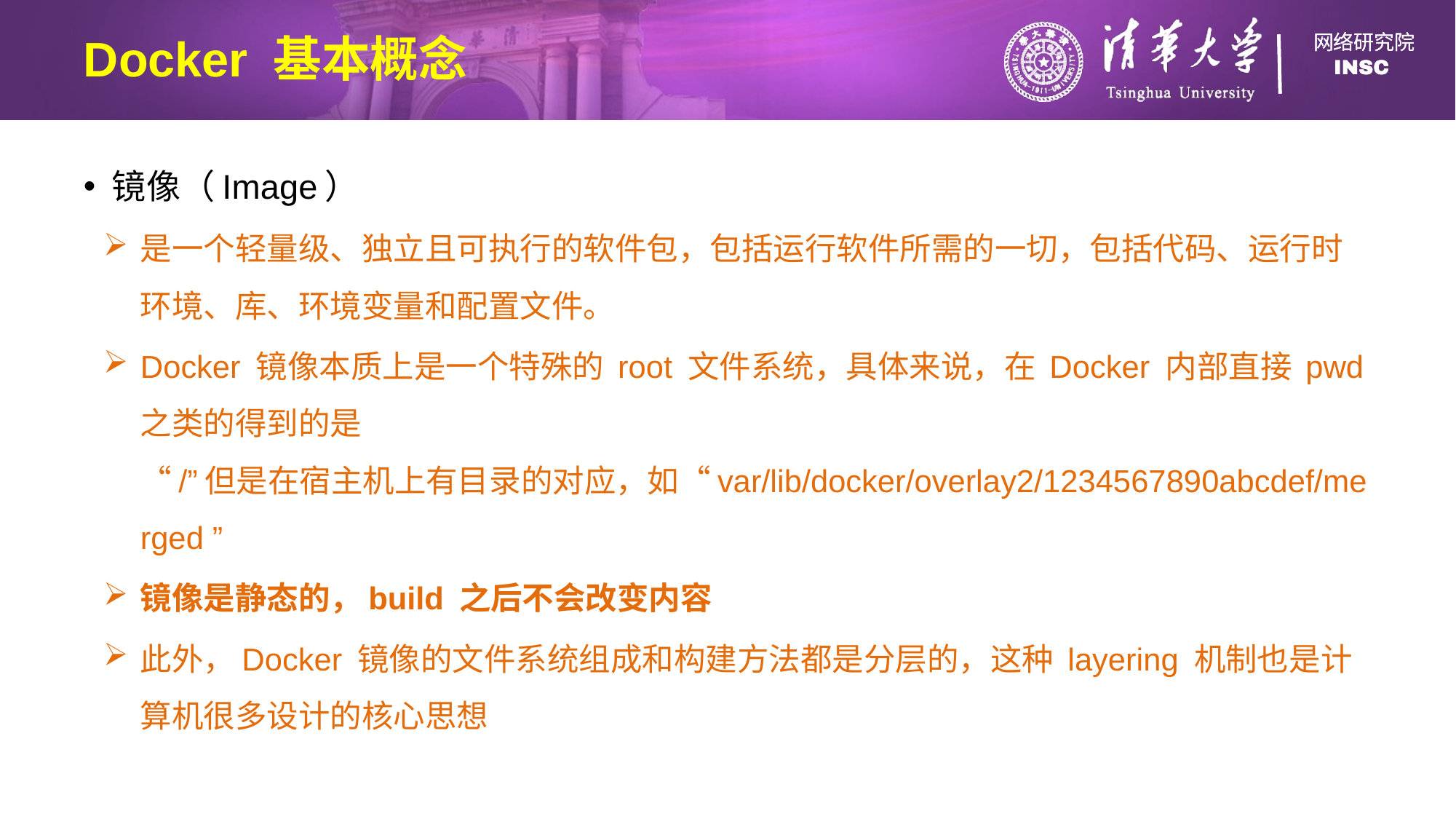

# Docker 基本概念
镜像（Image）
是一个轻量级、独立且可执行的软件包，包括运行软件所需的一切，包括代码、运行时环境、库、环境变量和配置文件。
Docker 镜像本质上是一个特殊的 root 文件系统，具体来说，在 Docker 内部直接 pwd 之类的得到的是 “/”但是在宿主机上有目录的对应，如“var/lib/docker/overlay2/1234567890abcdef/merged ”
镜像是静态的，build 之后不会改变内容
此外，Docker 镜像的文件系统组成和构建方法都是分层的，这种 layering 机制也是计算机很多设计的核心思想